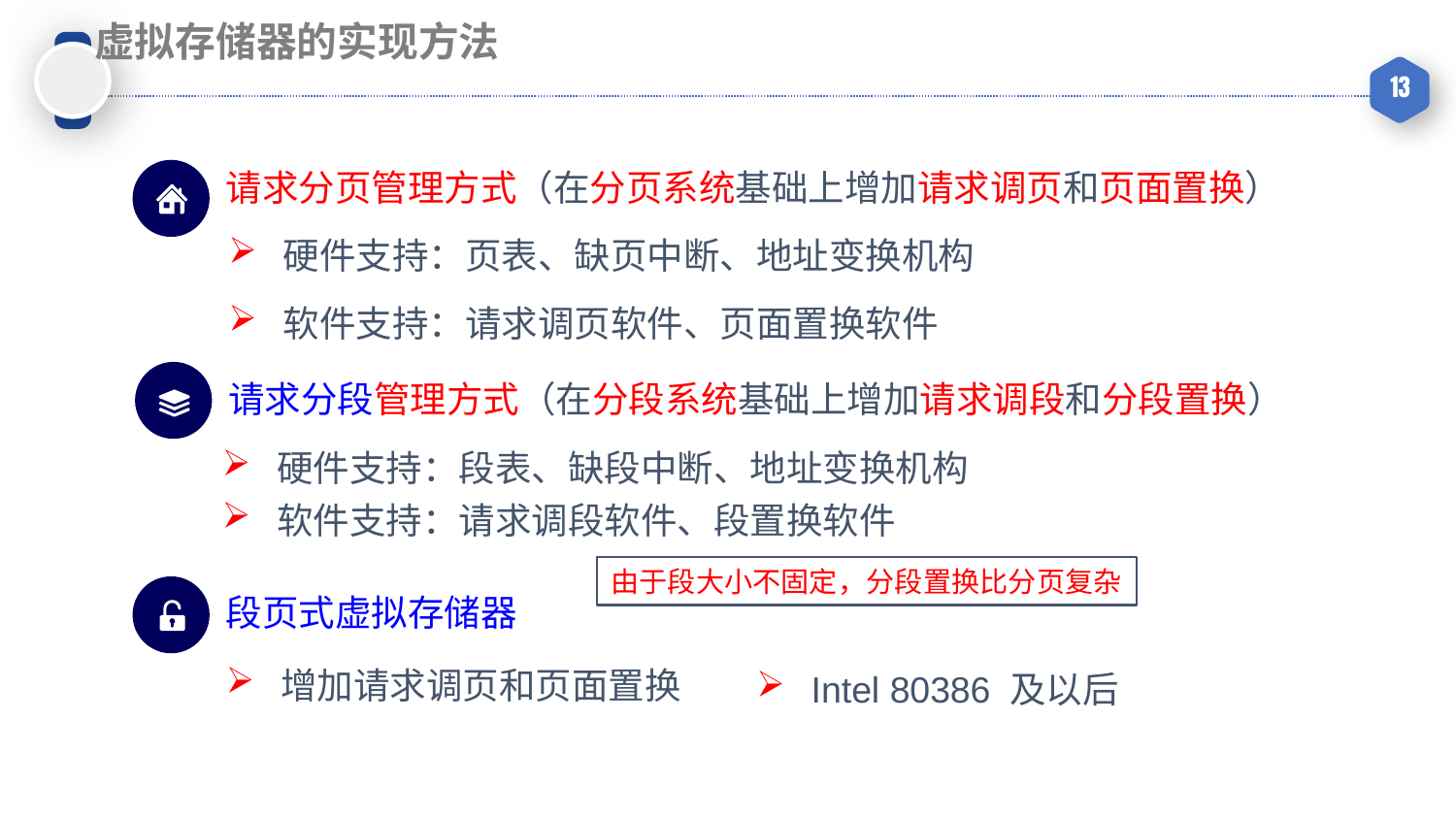

虚拟存储器的实现方法

请求分页管理方式（在分页系统基础上增加请求调页和页面置换）

硬件支持：页表、缺页中断、地址变换机构
软件支持：请求调页软件、页面置换软件

请求分段管理方式（在分段系统基础上增加请求调段和分段置换）

硬件支持：段表、缺段中断、地址变换机构
软件支持：请求调段软件、段置换软件
由于段大小不固定，分段置换比分页复杂

段页式虚拟存储器

增加请求调页和页面置换
Intel 80386 及以后